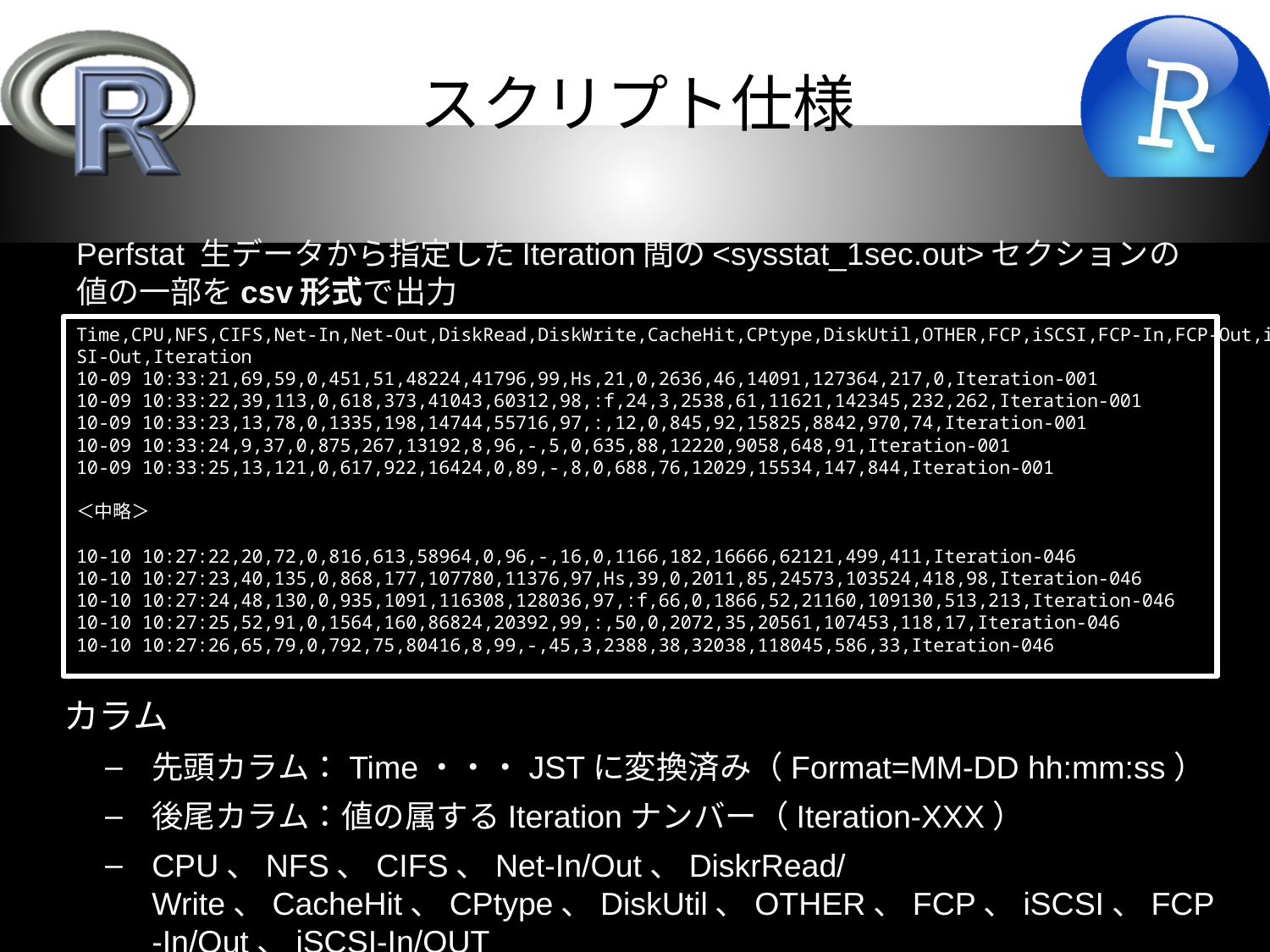

# スクリプト仕様
Perfstat 生データから指定したIteration間の<sysstat_1sec.out>セクションの値の一部をcsv形式で出力
Time,CPU,NFS,CIFS,Net-In,Net-Out,DiskRead,DiskWrite,CacheHit,CPtype,DiskUtil,OTHER,FCP,iSCSI,FCP-In,FCP-Out,iSCSI-In,iSC
SI-Out,Iteration
10-09 10:33:21,69,59,0,451,51,48224,41796,99,Hs,21,0,2636,46,14091,127364,217,0,Iteration-001
10-09 10:33:22,39,113,0,618,373,41043,60312,98,:f,24,3,2538,61,11621,142345,232,262,Iteration-001
10-09 10:33:23,13,78,0,1335,198,14744,55716,97,:,12,0,845,92,15825,8842,970,74,Iteration-001
10-09 10:33:24,9,37,0,875,267,13192,8,96,-,5,0,635,88,12220,9058,648,91,Iteration-001
10-09 10:33:25,13,121,0,617,922,16424,0,89,-,8,0,688,76,12029,15534,147,844,Iteration-001

＜中略＞

10-10 10:27:22,20,72,0,816,613,58964,0,96,-,16,0,1166,182,16666,62121,499,411,Iteration-046
10-10 10:27:23,40,135,0,868,177,107780,11376,97,Hs,39,0,2011,85,24573,103524,418,98,Iteration-046
10-10 10:27:24,48,130,0,935,1091,116308,128036,97,:f,66,0,1866,52,21160,109130,513,213,Iteration-046
10-10 10:27:25,52,91,0,1564,160,86824,20392,99,:,50,0,2072,35,20561,107453,118,17,Iteration-046
10-10 10:27:26,65,79,0,792,75,80416,8,99,-,45,3,2388,38,32038,118045,586,33,Iteration-046
カラム
先頭カラム：Time・・・JSTに変換済み（Format=MM-DD hh:mm:ss）
後尾カラム：値の属するIterationナンバー（Iteration-XXX）
CPU、NFS、CIFS、Net-In/Out、DiskrRead/Write、CacheHit、CPtype、DiskUtil、OTHER、FCP、iSCSI、FCP-In/Out、iSCSI-In/OUT